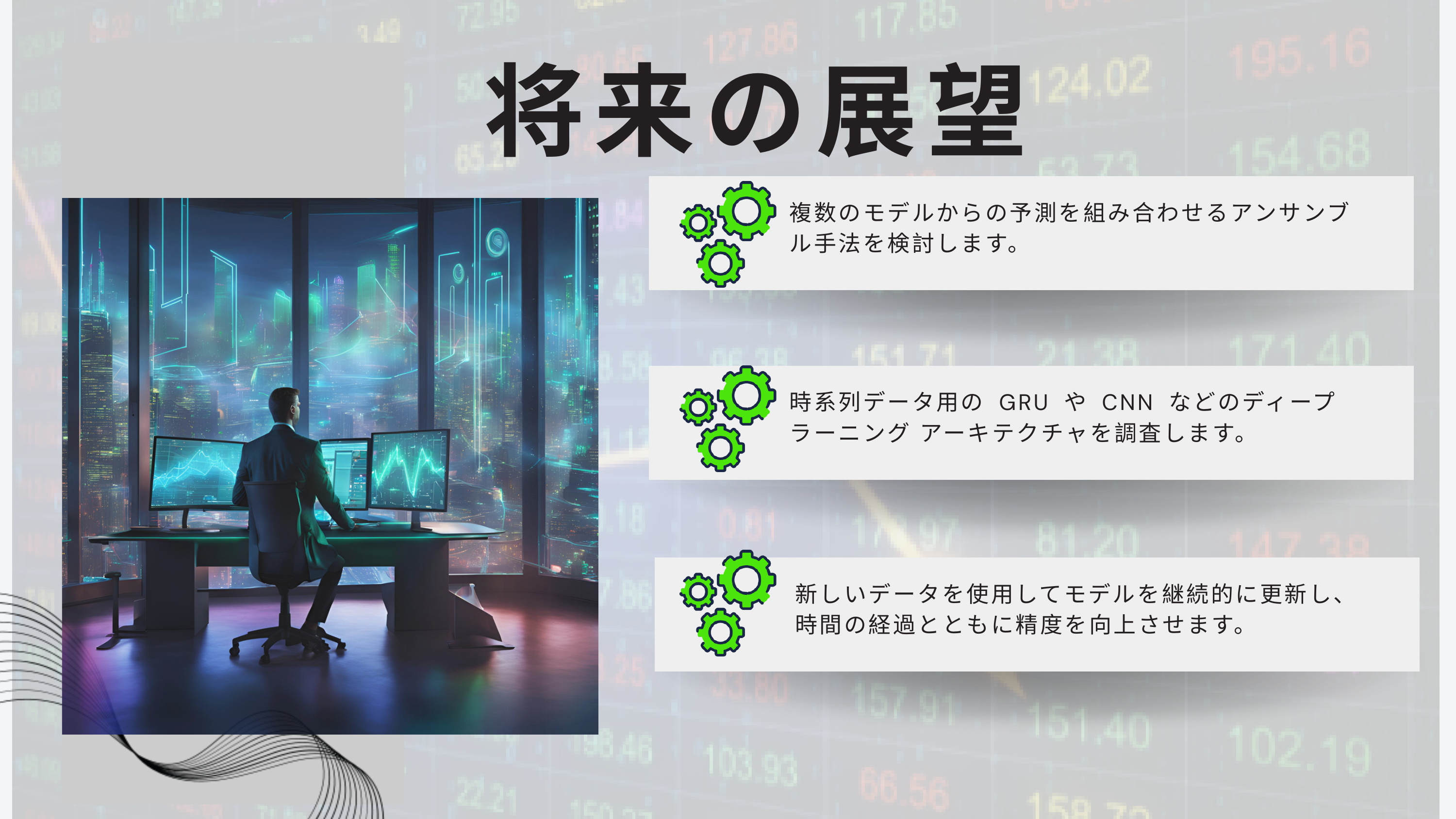

将来の展望

複数のモデルからの予測を組み合わせるアンサンブル手法を検討します。

時系列データ用の GRU や CNN などのディープラーニング アーキテクチャを調査します。

新しいデータを使用してモデルを継続的に更新し、時間の経過とともに精度を向上させます。